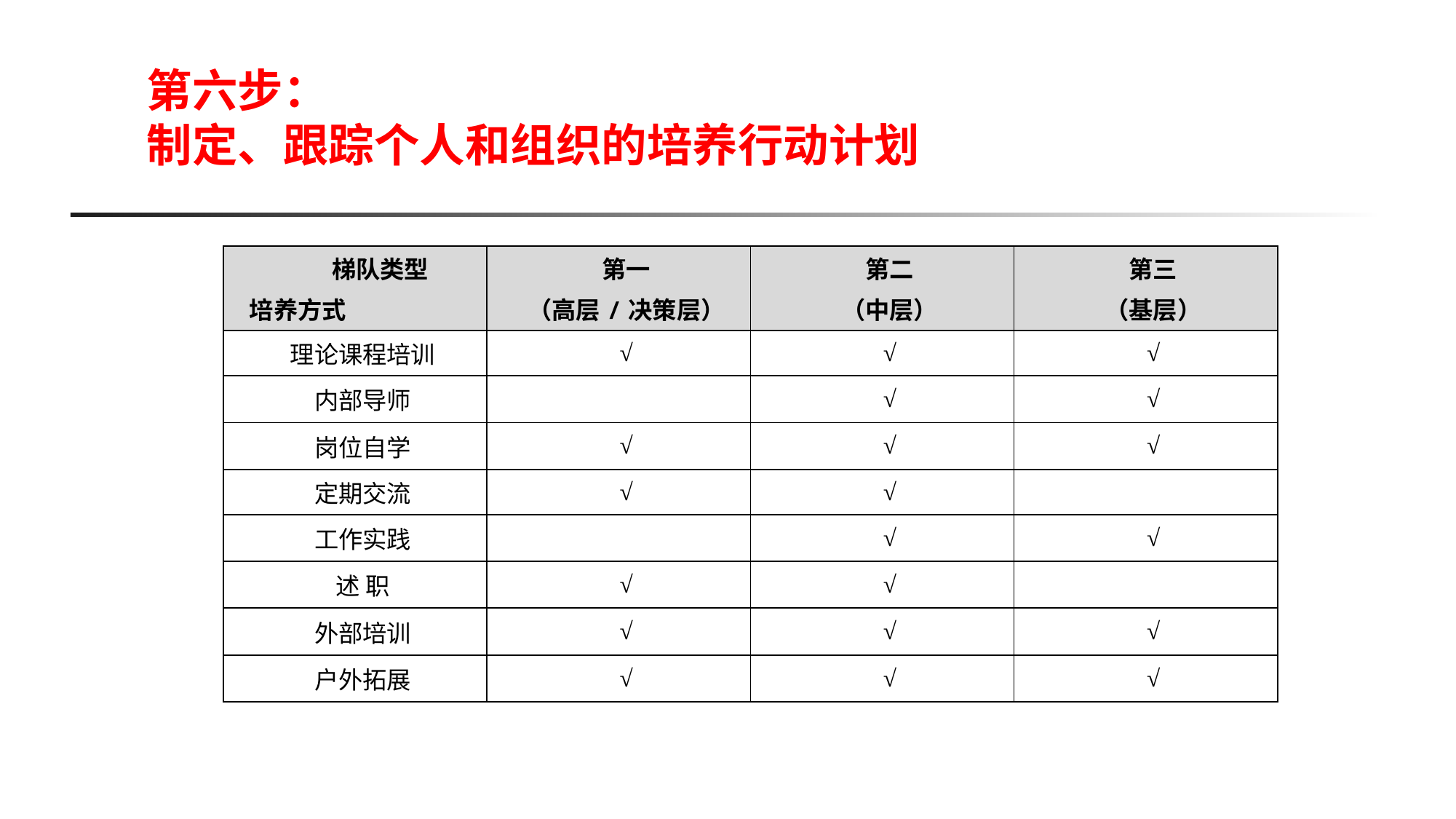

第六步：
制定、跟踪个人和组织的培养行动计划
| 梯队类型 培养方式 | 第一 （高层/决策层） | 第二 （中层） | 第三 （基层） |
| --- | --- | --- | --- |
| 理论课程培训 | √ | √ | √ |
| 内部导师 |  | √ | √ |
| 岗位自学 | √ | √ | √ |
| 定期交流 | √ | √ |  |
| 工作实践 |  | √ | √ |
| 述 职 | √ | √ |  |
| 外部培训 | √ | √ | √ |
| 户外拓展 | √ | √ | √ |

34